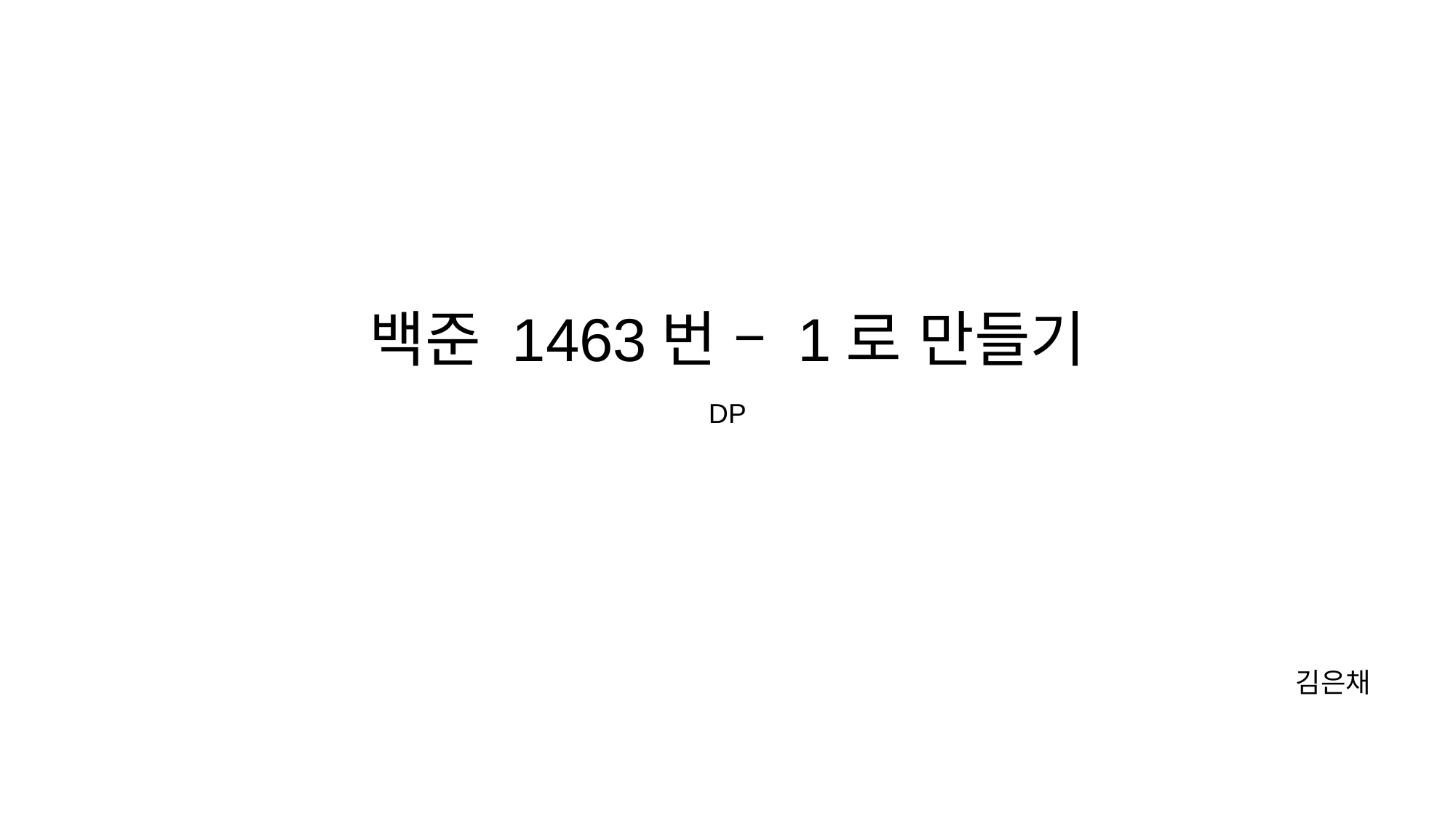

medium
bold
extrabold

백준 1463번 – 1로 만들기

DP
주제
김은채